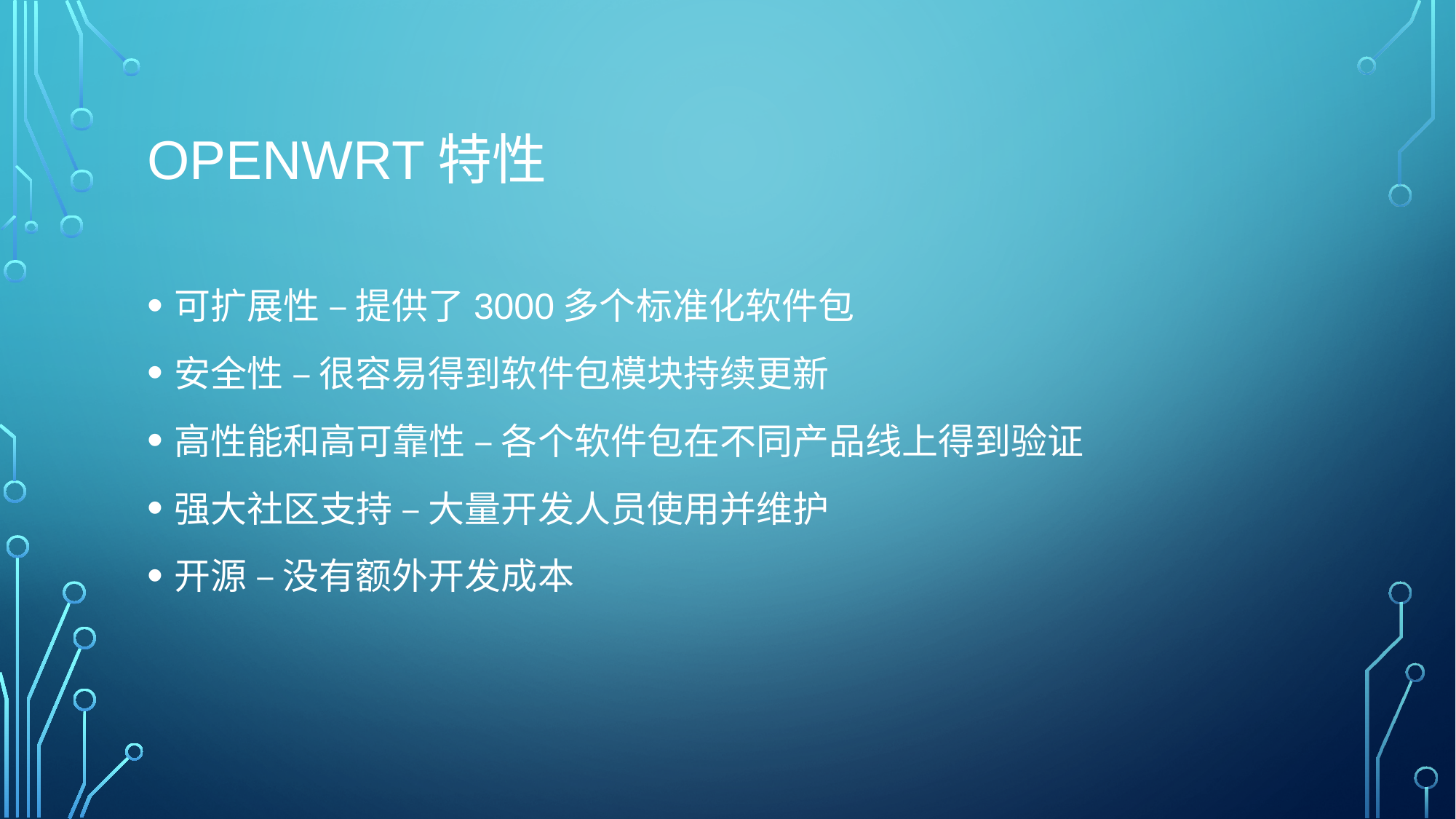

# OpenWRT特性
可扩展性 – 提供了3000多个标准化软件包
安全性 – 很容易得到软件包模块持续更新
高性能和高可靠性 – 各个软件包在不同产品线上得到验证
强大社区支持 – 大量开发人员使用并维护
开源 – 没有额外开发成本